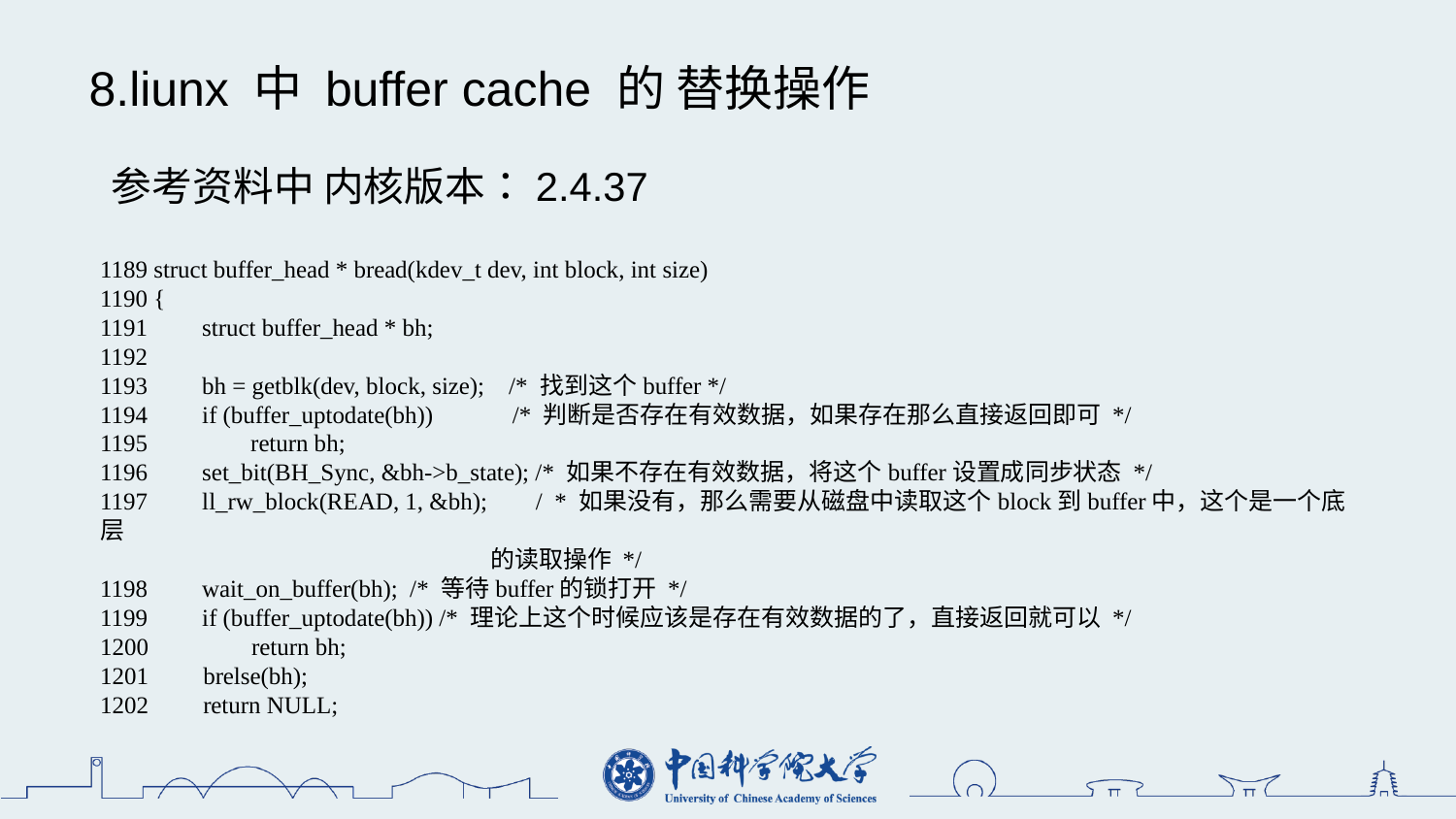

8.liunx 中 buffer cache 的 替换操作
参考资料中 内核版本：2.4.37

1189 struct buffer_head * bread(kdev_t dev, int block, int size)
1190 {
1191         struct buffer_head * bh;
1192
1193         bh = getblk(dev, block, size);    /* 找到这个buffer */
1194         if (buffer_uptodate(bh))             /* 判断是否存在有效数据，如果存在那么直接返回即可 */
1195                 return bh;
1196         set_bit(BH_Sync, &bh->b_state); /* 如果不存在有效数据，将这个buffer设置成同步状态 */
1197         ll_rw_block(READ, 1, &bh);        /  * 如果没有，那么需要从磁盘中读取这个block到buffer中，这个是一个底层
                                                                        的读取操作 */
1198         wait_on_buffer(bh);  /* 等待buffer的锁打开 */
1199         if (buffer_uptodate(bh)) /* 理论上这个时候应该是存在有效数据的了，直接返回就可以 */
1200                 return bh;
1201         brelse(bh);
1202         return NULL;